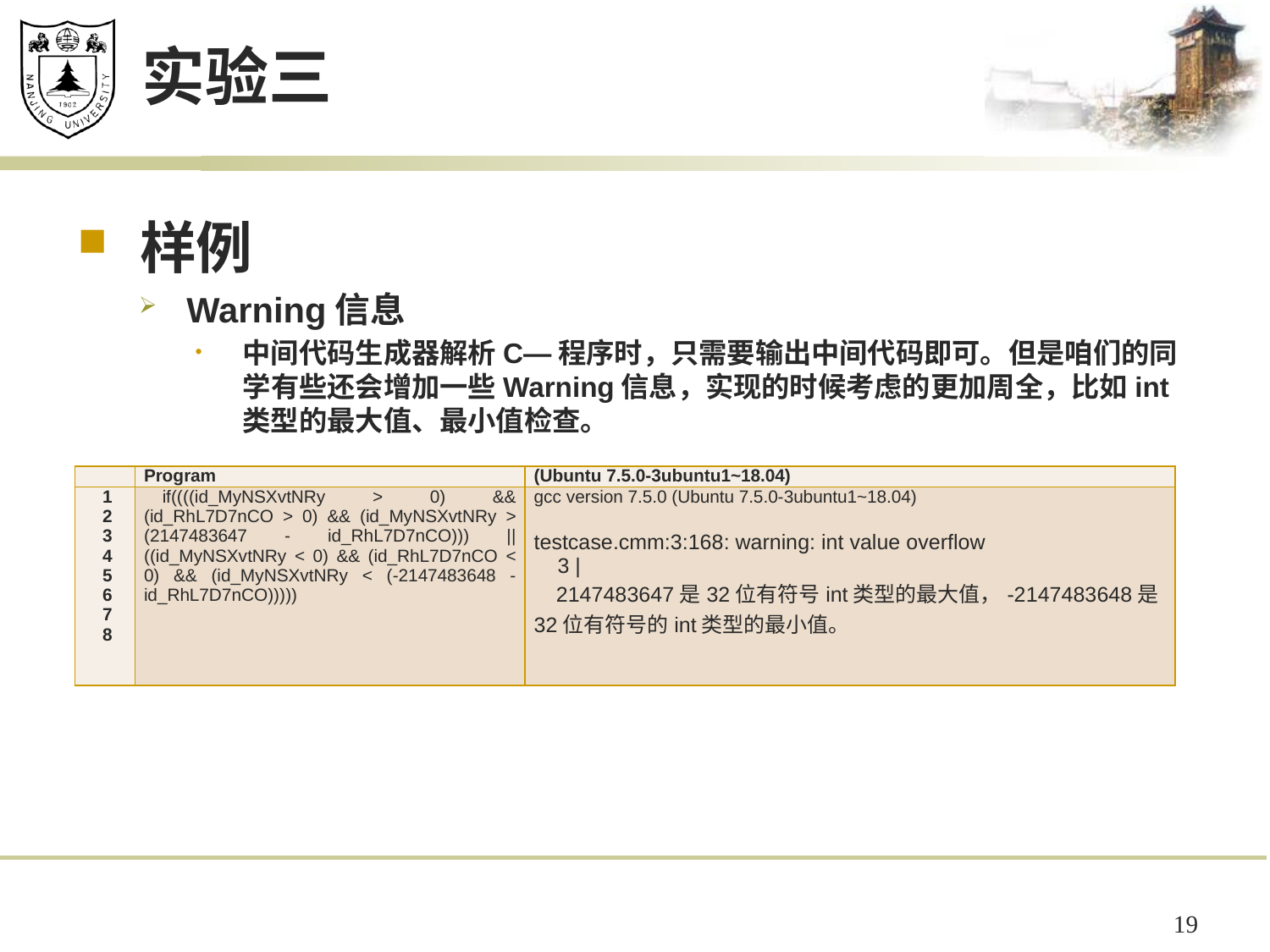

# 实验三
样例
Warning信息
中间代码生成器解析C—程序时，只需要输出中间代码即可。但是咱们的同学有些还会增加一些Warning信息，实现的时候考虑的更加周全，比如int类型的最大值、最小值检查。
|  | Program | (Ubuntu 7.5.0-3ubuntu1~18.04) |
| --- | --- | --- |
| 1 2 3 4 5 6 7 8 | if((((id\_MyNSXvtNRy > 0) && (id\_RhL7D7nCO > 0) && (id\_MyNSXvtNRy > (2147483647 - id\_RhL7D7nCO))) || ((id\_MyNSXvtNRy < 0) && (id\_RhL7D7nCO < 0) && (id\_MyNSXvtNRy < (-2147483648 - id\_RhL7D7nCO))))) | gcc version 7.5.0 (Ubuntu 7.5.0-3ubuntu1~18.04) testcase.cmm:3:168: warning: int value overflow 3 | 2147483647是32位有符号int类型的最大值，-2147483648是32位有符号的int类型的最小值。 |